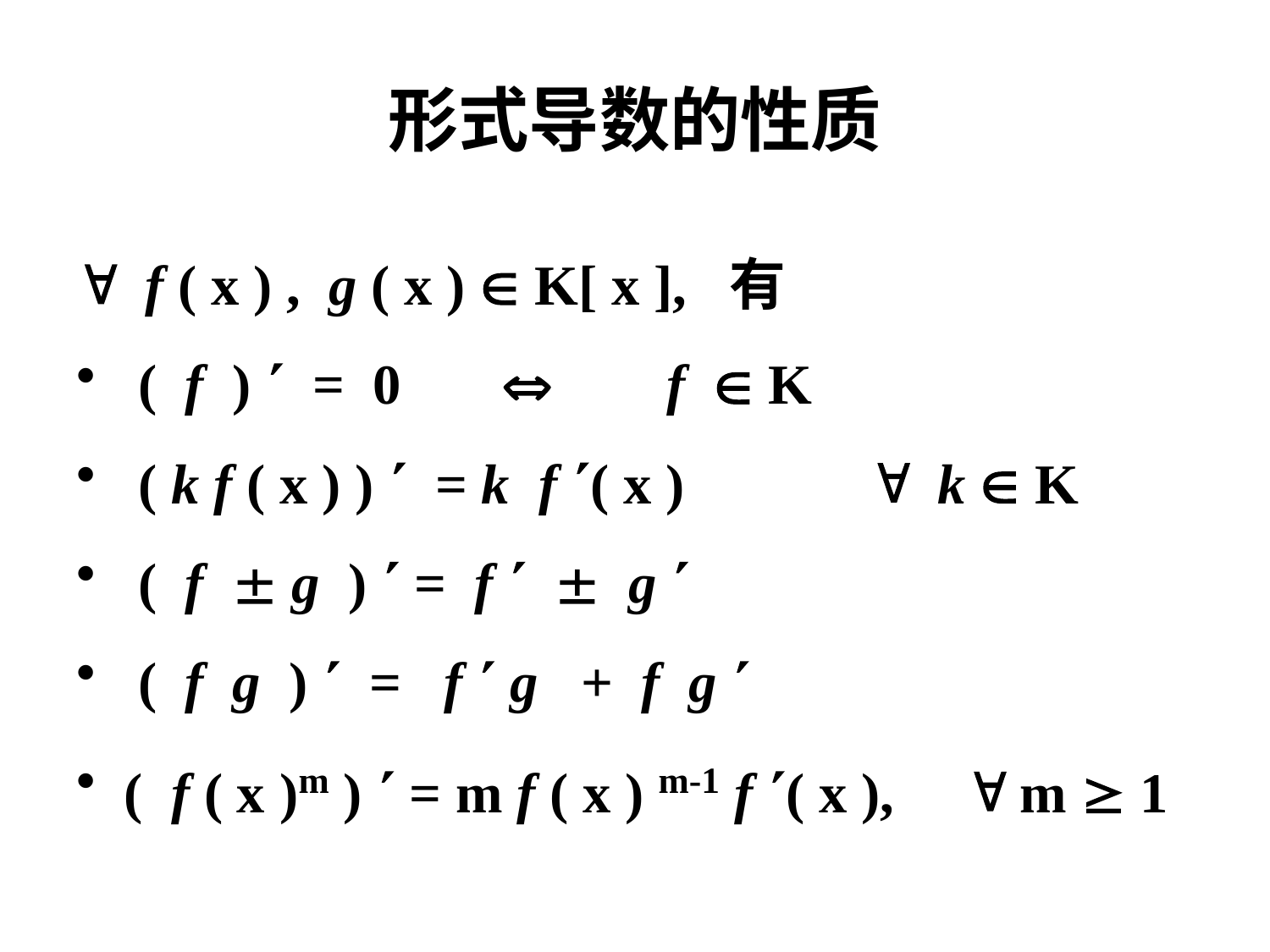

形式导数的性质
∀  f ( x ) ,  g ( x ) ∈ K[ x ],  有
 (  f  ) ′  =  0       ⇔        f  ∈ K
 ( k f ( x ) ) ′  = k  f ′( x )             ∀  k ∈ K
 (  f  ± g  ) ′ =  f ′  ±  g ′
 (  f  g  ) ′  =   f ′ g   +  f  g ′
(  f ( x )m ) ′ = m f ( x ) m-1 f ′( x ),     ∀ m ≥ 1